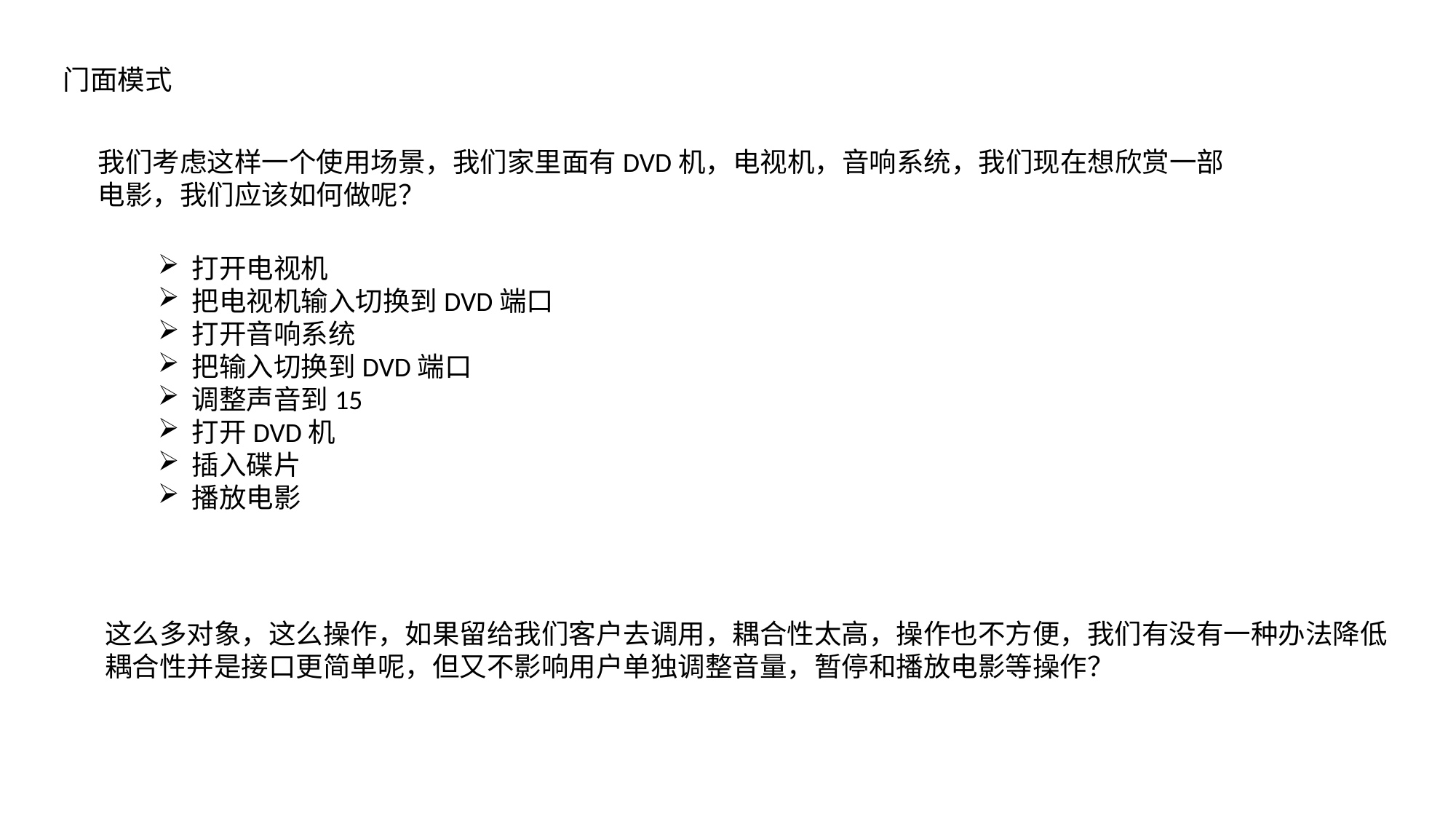

门面模式
我们考虑这样一个使用场景，我们家里面有DVD机，电视机，音响系统，我们现在想欣赏一部
电影，我们应该如何做呢？
打开电视机
把电视机输入切换到DVD端口
打开音响系统
把输入切换到DVD端口
调整声音到15
打开DVD机
插入碟片
播放电影
这么多对象，这么操作，如果留给我们客户去调用，耦合性太高，操作也不方便，我们有没有一种办法降低
耦合性并是接口更简单呢，但又不影响用户单独调整音量，暂停和播放电影等操作？